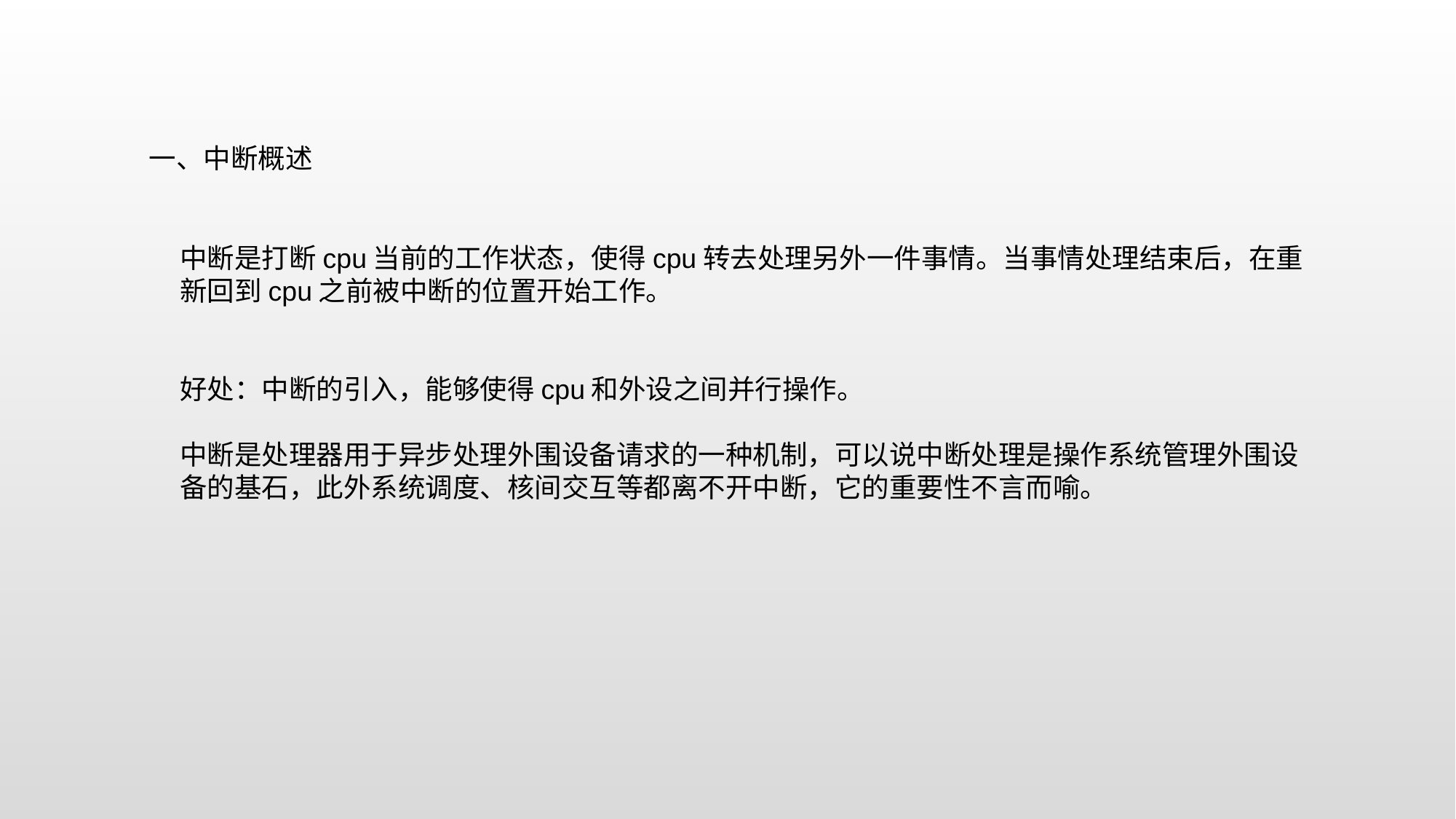

一、中断概述
中断是打断cpu当前的工作状态，使得cpu转去处理另外一件事情。当事情处理结束后，在重新回到cpu之前被中断的位置开始工作。

好处：中断的引入，能够使得cpu和外设之间并行操作。

中断是处理器用于异步处理外围设备请求的一种机制，可以说中断处理是操作系统管理外围设备的基石，此外系统调度、核间交互等都离不开中断，它的重要性不言而喻。